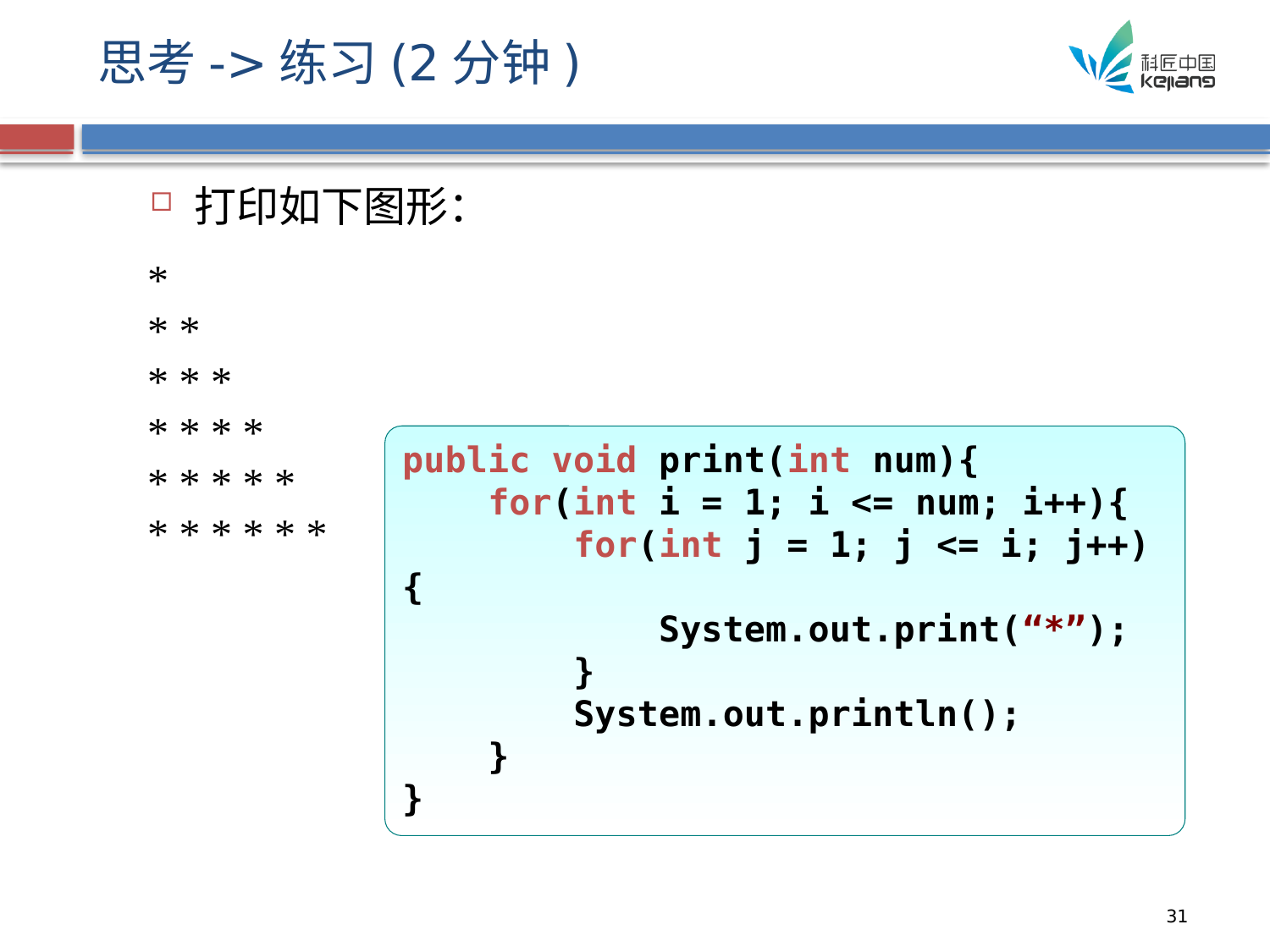

# 思考->练习(2分钟)
打印如下图形：

*
* *
* * *
* * * *
* * * * *
* * * * * *
public void print(int num){
    for(int i = 1; i <= num; i++){
        for(int j = 1; j <= i; j++){
            System.out.print(“*”);
        }
        System.out.println();
    }
}
31